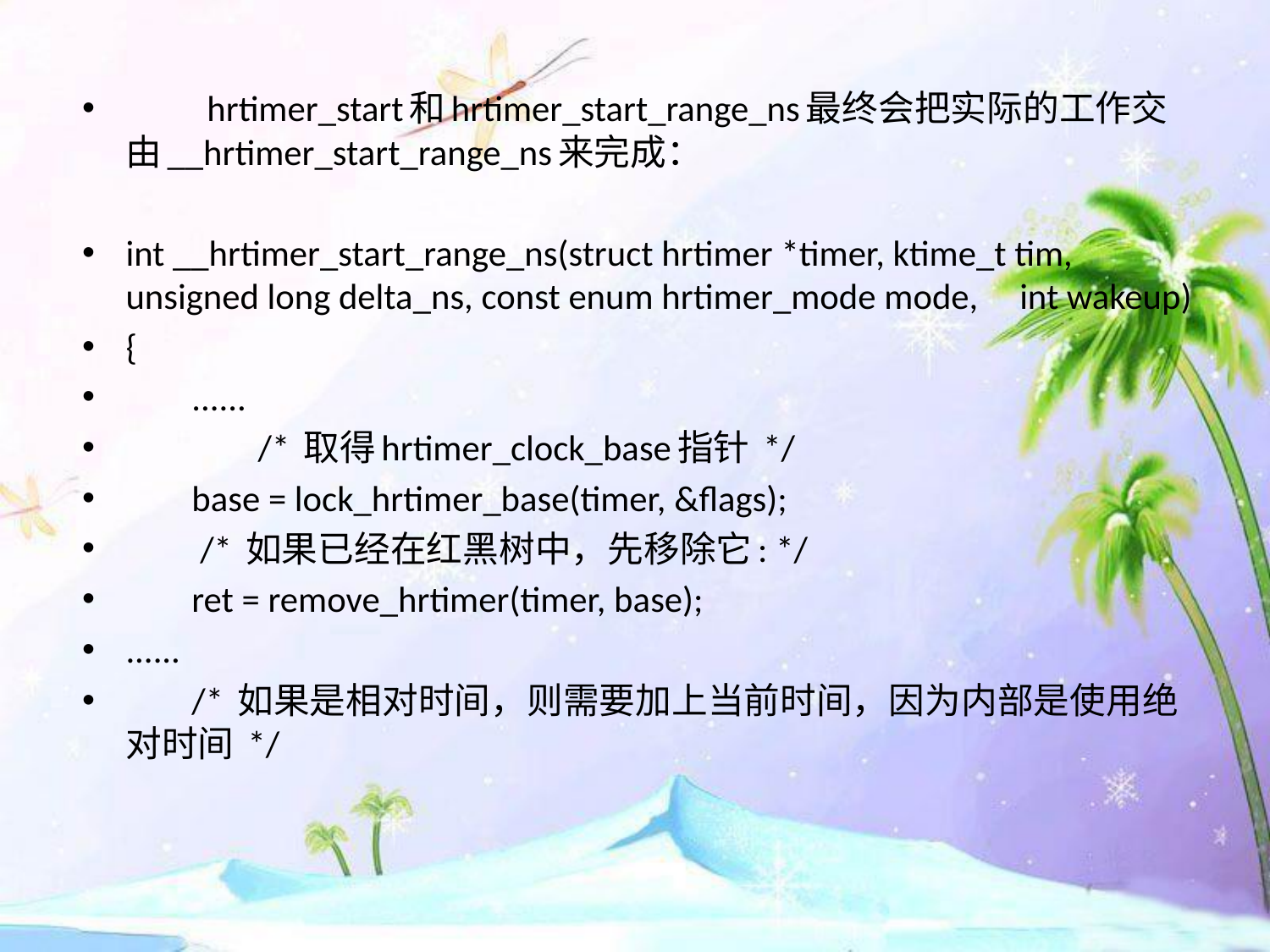

hrtimer_start和hrtimer_start_range_ns最终会把实际的工作交由__hrtimer_start_range_ns来完成：

int __hrtimer_start_range_ns(struct hrtimer *timer, ktime_t tim,		unsigned long delta_ns, const enum hrtimer_mode mode,		int wakeup)
{
        ......
                /* 取得hrtimer_clock_base指针 */
        base = lock_hrtimer_base(timer, &flags);
         /* 如果已经在红黑树中，先移除它: */
        ret = remove_hrtimer(timer, base);
......
        /* 如果是相对时间，则需要加上当前时间，因为内部是使用绝对时间 */